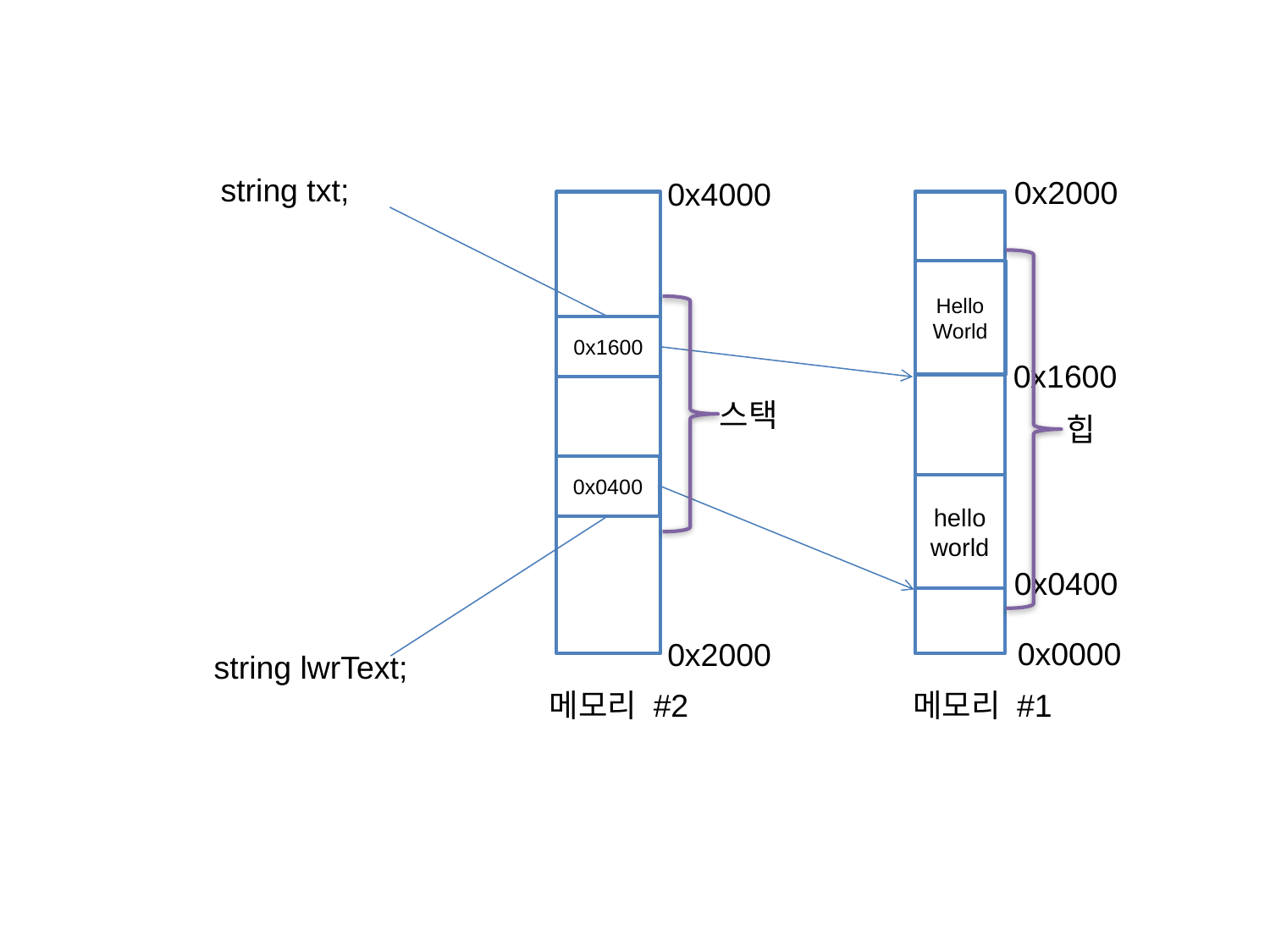

string txt;
0x2000
0x4000

Hello World

0x1600
0x1600
스택
힙
0x0400
hello world
0x0400
0x0000
0x2000
string lwrText;
메모리 #2
메모리 #1